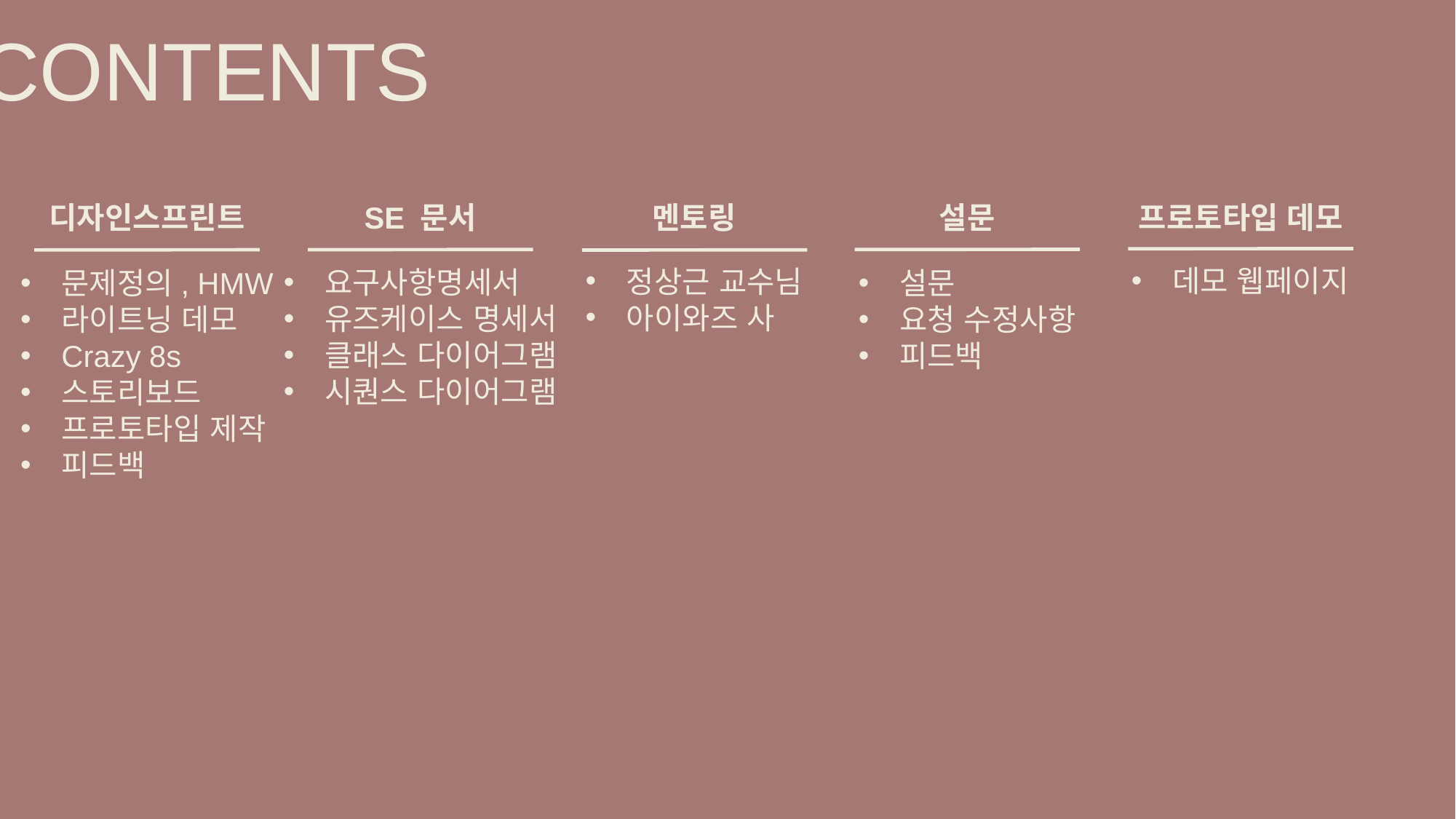

CONTENTS
디자인스프린트
SE 문서
멘토링
설문
프로토타입 데모
데모 웹페이지
정상근 교수님
아이와즈 사
요구사항명세서
유즈케이스 명세서
클래스 다이어그램
시퀀스 다이어그램
문제정의, HMW
라이트닝 데모
Crazy 8s
스토리보드
프로토타입 제작
피드백
설문
요청 수정사항
피드백